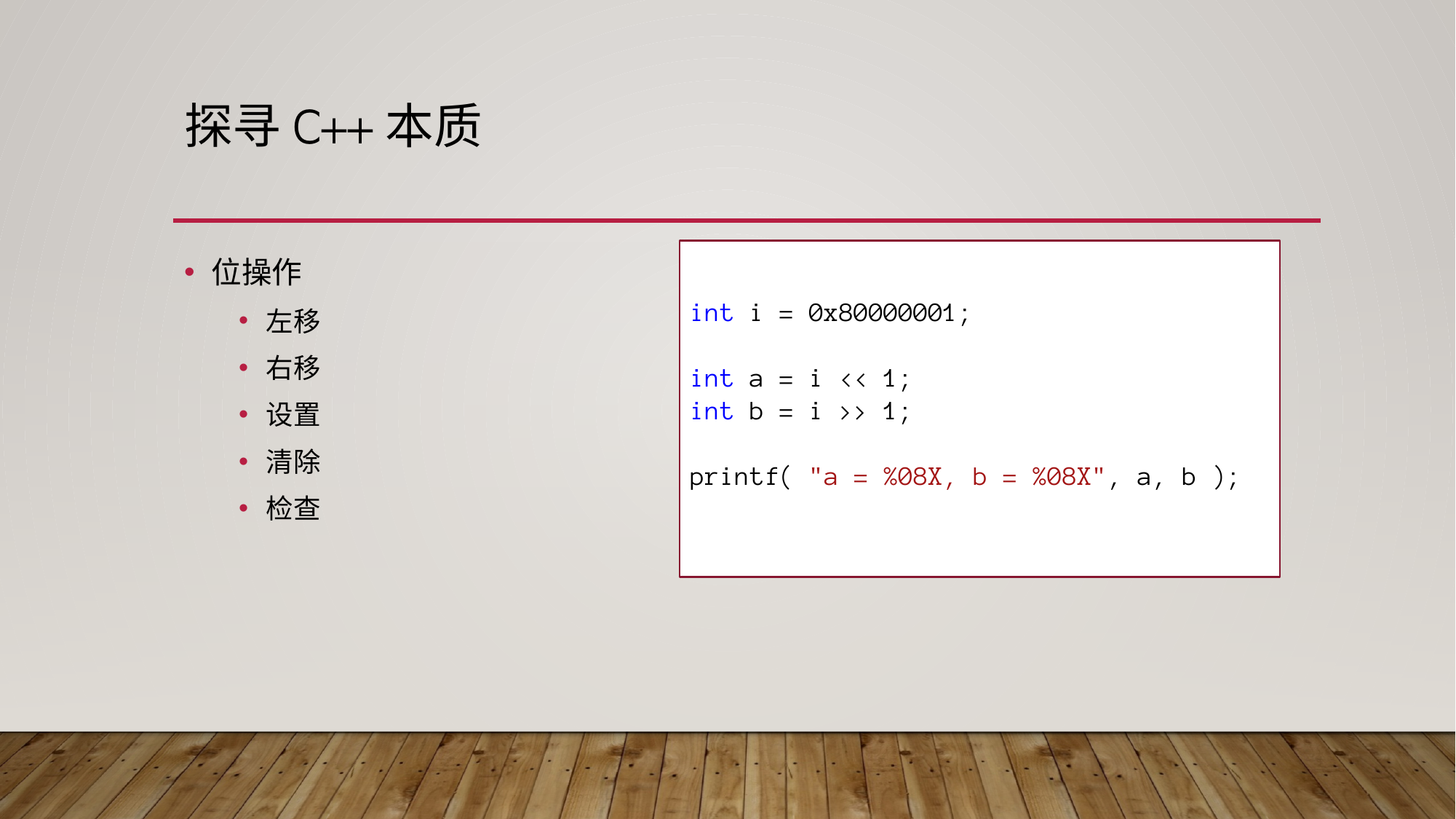

# 探寻C++本质
位操作
左移
右移
设置
清除
检查
int i = 0x80000001;

int a = i << 1;
int b = i >> 1;

printf( "a = %08X, b = %08X", a, b );